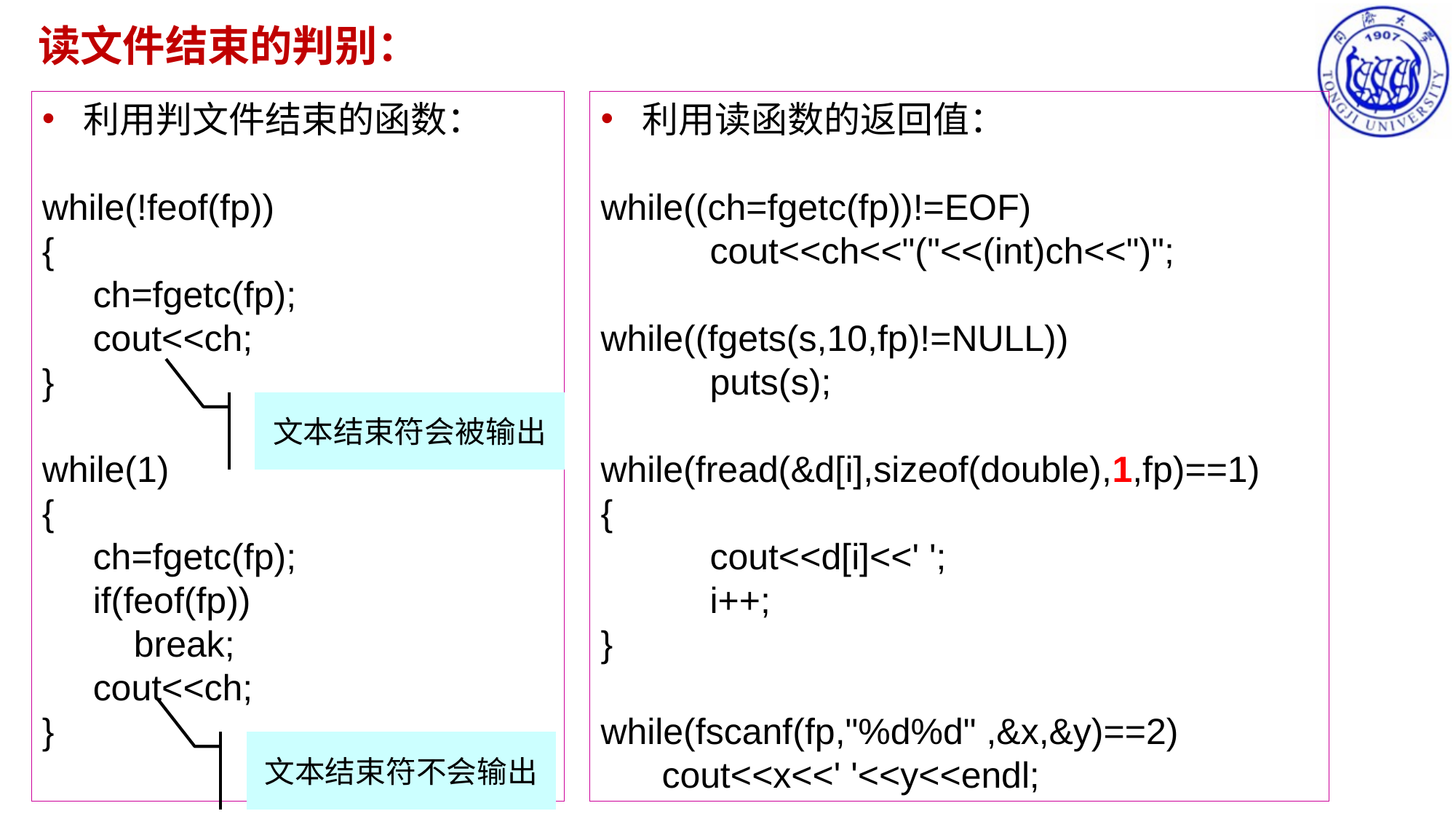

读文件结束的判别：
利用判文件结束的函数：

while(!feof(fp))
{
     ch=fgetc(fp);
     cout<<ch;
}

while(1)
{
     ch=fgetc(fp);
     if(feof(fp))
         break;
     cout<<ch;
}

利用读函数的返回值：

while((ch=fgetc(fp))!=EOF)
	cout<<ch<<"("<<(int)ch<<")";

while((fgets(s,10,fp)!=NULL))
	puts(s);

while(fread(&d[i],sizeof(double),1,fp)==1)
{
	cout<<d[i]<<' ';
	i++;
}

while(fscanf(fp,"%d%d" ,&x,&y)==2)
      cout<<x<<' '<<y<<endl;
文本结束符会被输出
文本结束符不会输出